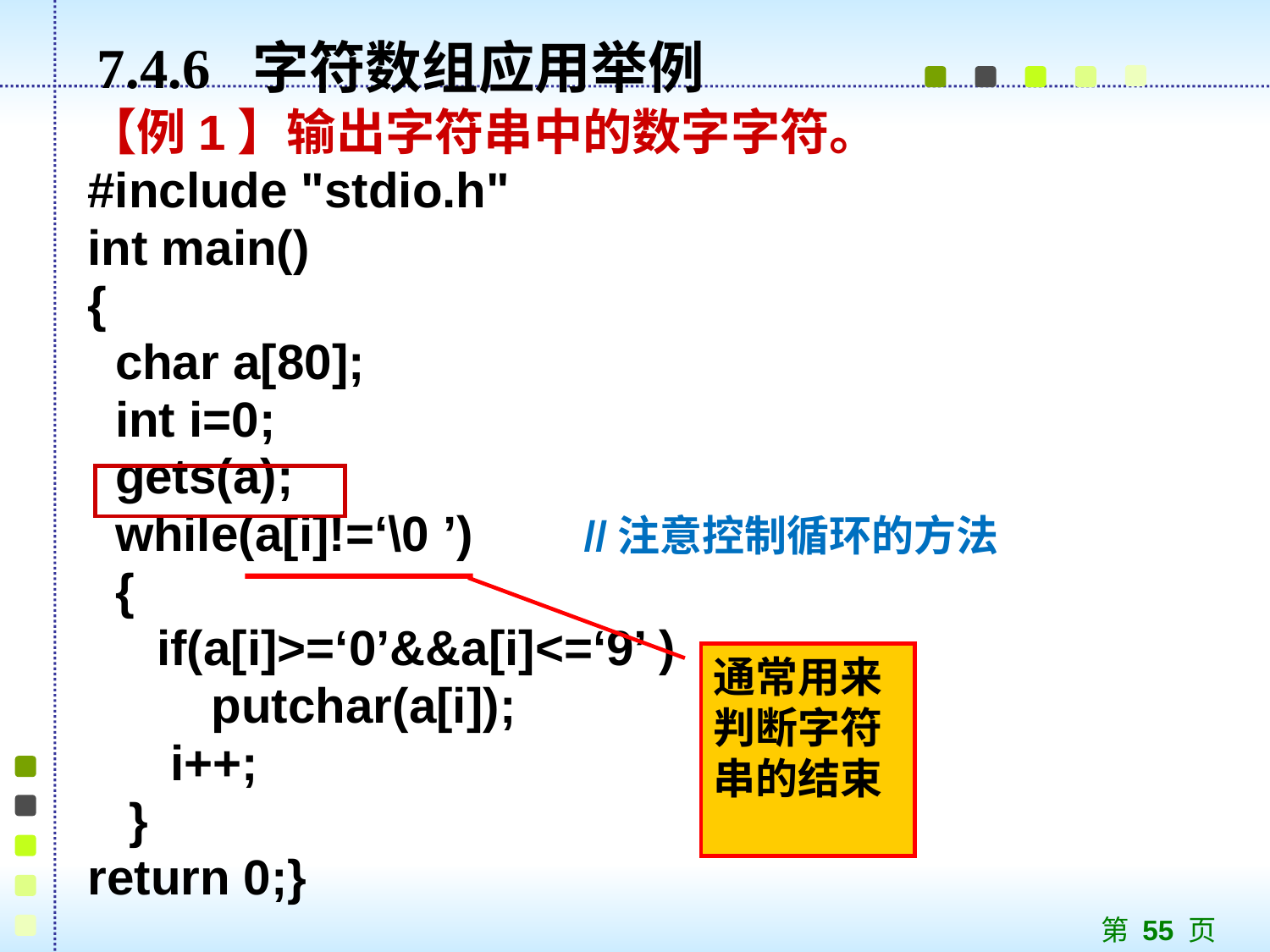

7.4.6  字符数组应用举例
【例1】输出字符串中的数字字符。
#include "stdio.h"
int main()
{
  char a[80];
  int i=0;
  gets(a);
  while(a[i]!=‘\0 ’)        //注意控制循环的方法
  {
     if(a[i]>=‘0’&&a[i]<=‘9’ )
         putchar(a[i]);
      i++;
   }
return 0;}

通常用来判断字符串的结束
   第 55 页